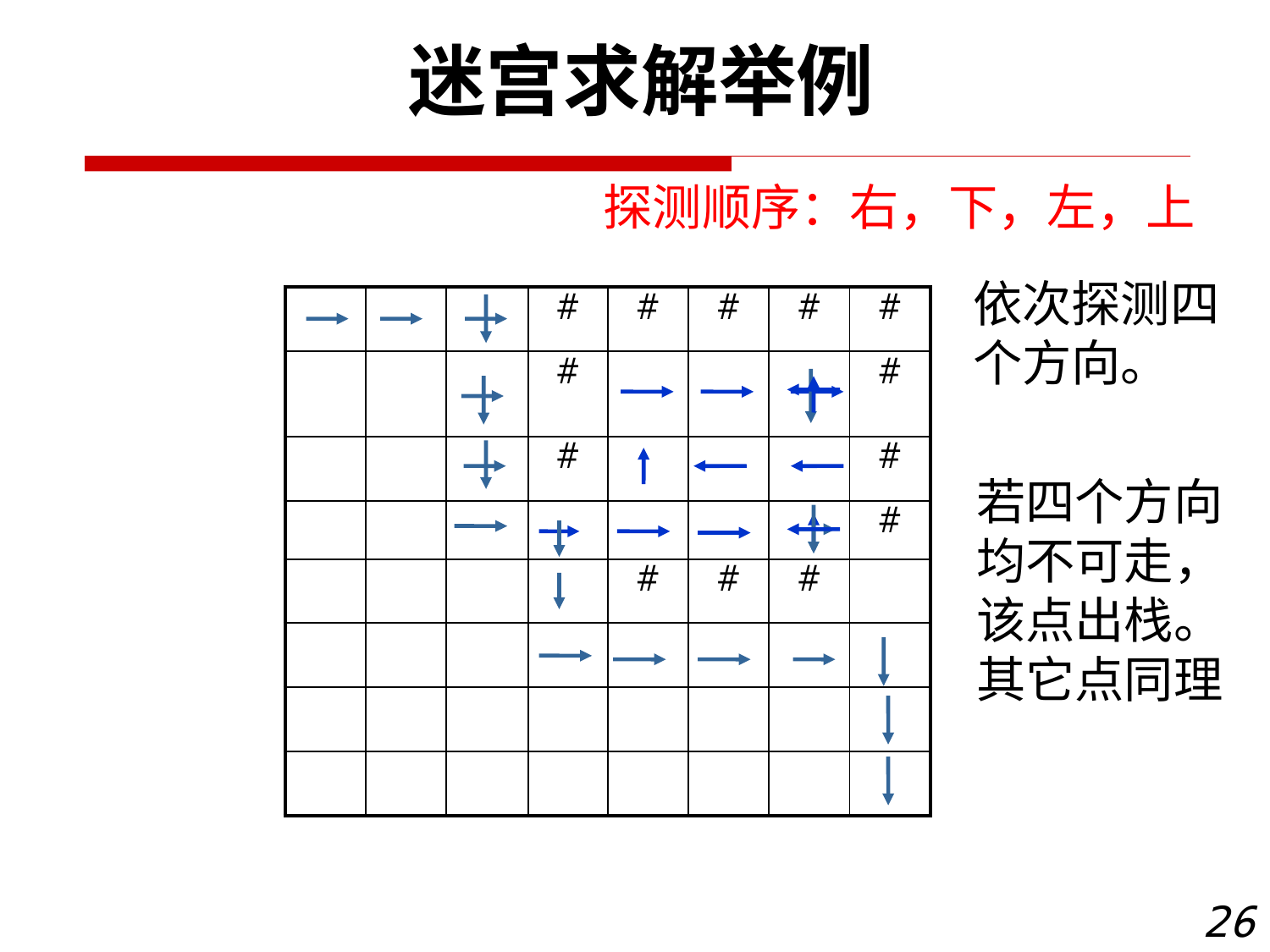

迷宫求解举例
探测顺序：右，下，左，上
依次探测四个方向。
|  |  |  | # | # | # | # | # |
| --- | --- | --- | --- | --- | --- | --- | --- |
|  |  |  | # |  |  |  | # |
|  |  |  | # |  |  |  | # |
|  |  |  |  |  |  |  | # |
|  |  |  |  | # | # | # |  |
|  |  |  |  |  |  |  |  |
|  |  |  |  |  |  |  |  |
|  |  |  |  |  |  |  |  |

若四个方向均不可走，该点出栈。其它点同理

26